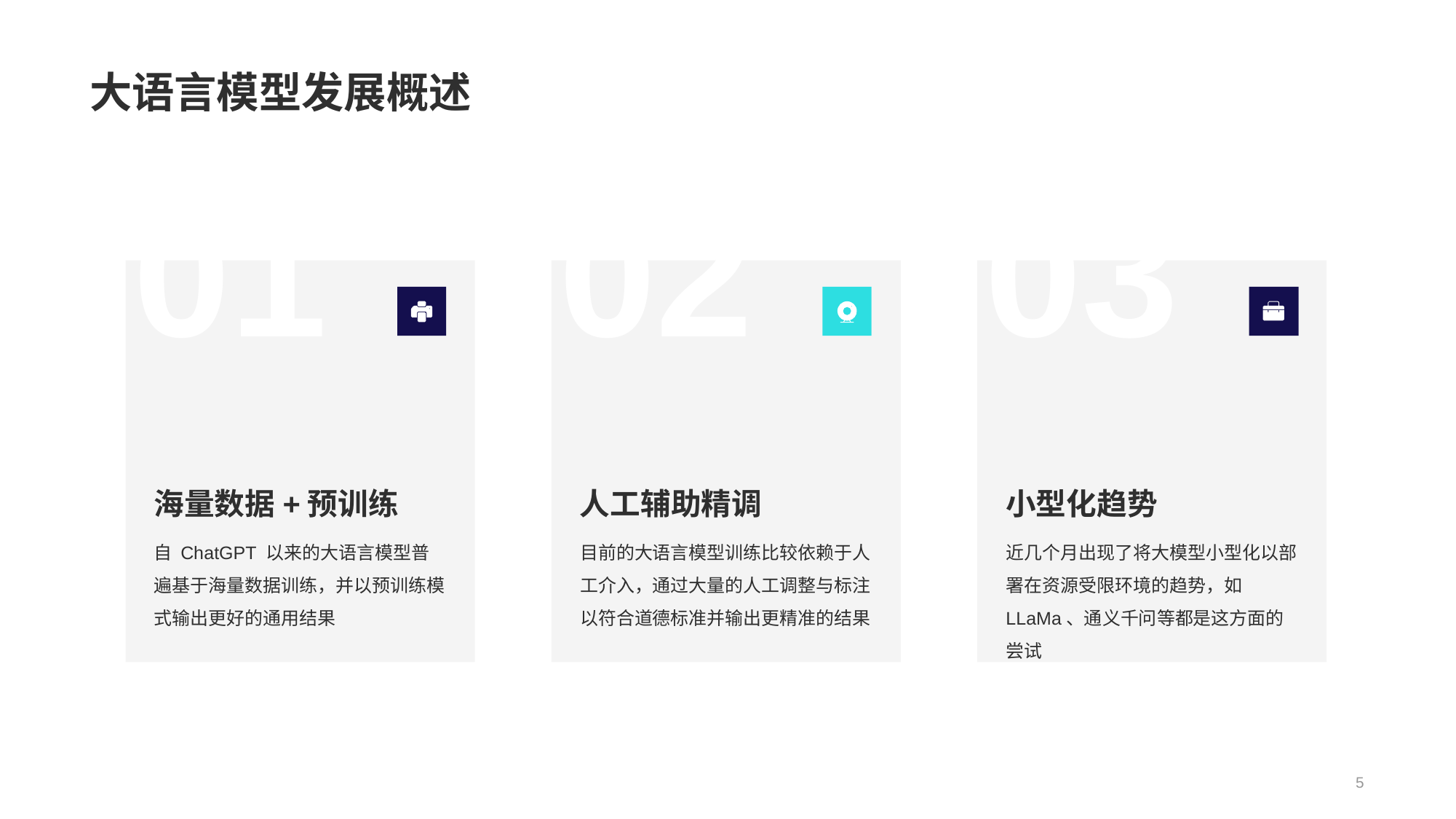

# 大语言模型发展概述
01
02
03

海量数据+预训练
自 ChatGPT 以来的大语言模型普遍基于海量数据训练，并以预训练模式输出更好的通用结果
人工辅助精调
目前的大语言模型训练比较依赖于人工介入，通过大量的人工调整与标注以符合道德标准并输出更精准的结果
小型化趋势
近几个月出现了将大模型小型化以部署在资源受限环境的趋势，如LLaMa、通义千问等都是这方面的尝试
5